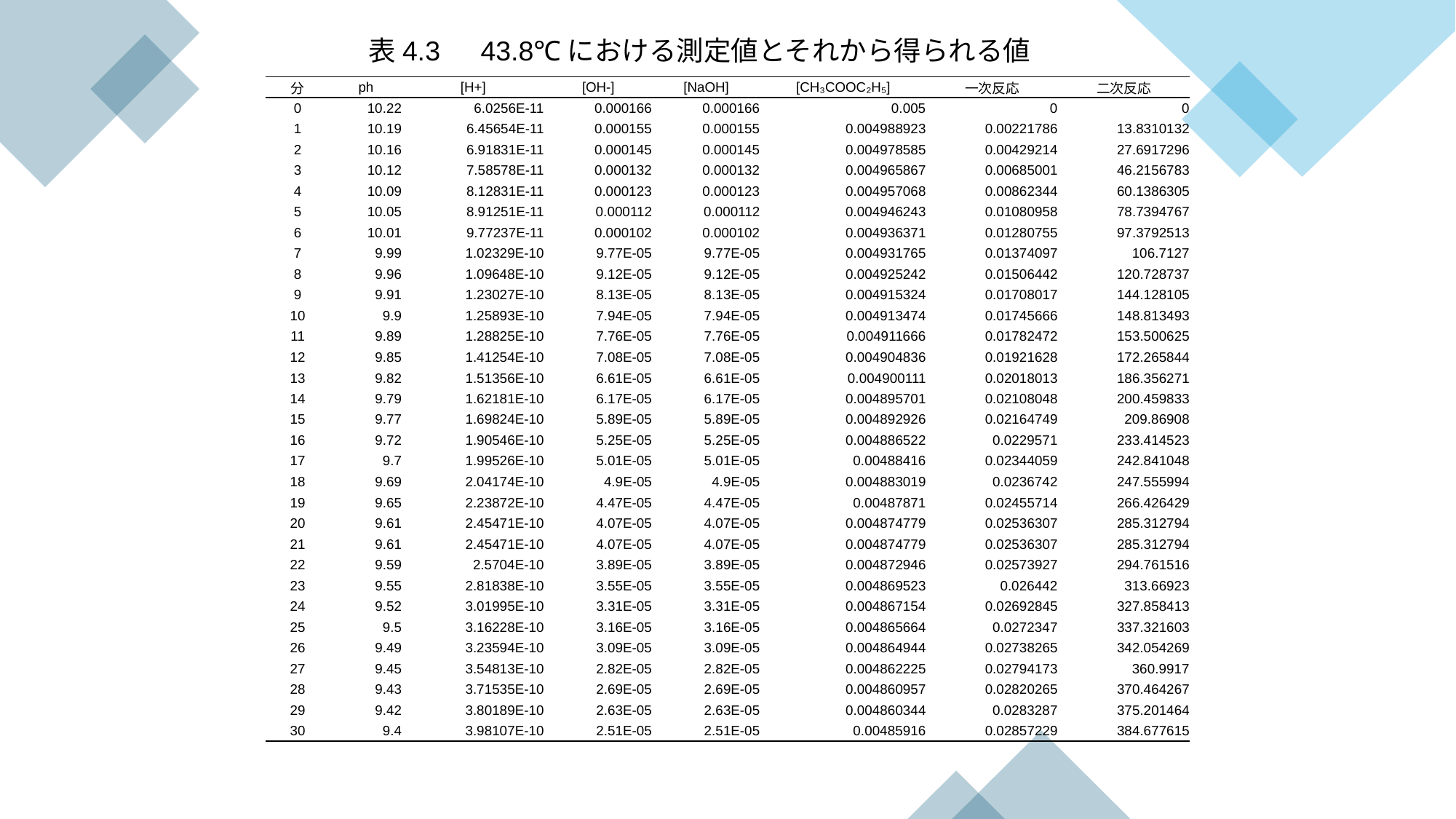

表4.3　43.8℃における測定値とそれから得られる値

| 分 | ph | [H+] | [OH-] | [NaOH] | [CH₃COOC₂H₅] | 一次反応 | 二次反応 |
| --- | --- | --- | --- | --- | --- | --- | --- |
| 0 | 10.22 | 6.0256E-11 | 0.000166 | 0.000166 | 0.005 | 0 | 0 |
| 1 | 10.19 | 6.45654E-11 | 0.000155 | 0.000155 | 0.004988923 | 0.00221786 | 13.8310132 |
| 2 | 10.16 | 6.91831E-11 | 0.000145 | 0.000145 | 0.004978585 | 0.00429214 | 27.6917296 |
| 3 | 10.12 | 7.58578E-11 | 0.000132 | 0.000132 | 0.004965867 | 0.00685001 | 46.2156783 |
| 4 | 10.09 | 8.12831E-11 | 0.000123 | 0.000123 | 0.004957068 | 0.00862344 | 60.1386305 |
| 5 | 10.05 | 8.91251E-11 | 0.000112 | 0.000112 | 0.004946243 | 0.01080958 | 78.7394767 |
| 6 | 10.01 | 9.77237E-11 | 0.000102 | 0.000102 | 0.004936371 | 0.01280755 | 97.3792513 |
| 7 | 9.99 | 1.02329E-10 | 9.77E-05 | 9.77E-05 | 0.004931765 | 0.01374097 | 106.7127 |
| 8 | 9.96 | 1.09648E-10 | 9.12E-05 | 9.12E-05 | 0.004925242 | 0.01506442 | 120.728737 |
| 9 | 9.91 | 1.23027E-10 | 8.13E-05 | 8.13E-05 | 0.004915324 | 0.01708017 | 144.128105 |
| 10 | 9.9 | 1.25893E-10 | 7.94E-05 | 7.94E-05 | 0.004913474 | 0.01745666 | 148.813493 |
| 11 | 9.89 | 1.28825E-10 | 7.76E-05 | 7.76E-05 | 0.004911666 | 0.01782472 | 153.500625 |
| 12 | 9.85 | 1.41254E-10 | 7.08E-05 | 7.08E-05 | 0.004904836 | 0.01921628 | 172.265844 |
| 13 | 9.82 | 1.51356E-10 | 6.61E-05 | 6.61E-05 | 0.004900111 | 0.02018013 | 186.356271 |
| 14 | 9.79 | 1.62181E-10 | 6.17E-05 | 6.17E-05 | 0.004895701 | 0.02108048 | 200.459833 |
| 15 | 9.77 | 1.69824E-10 | 5.89E-05 | 5.89E-05 | 0.004892926 | 0.02164749 | 209.86908 |
| 16 | 9.72 | 1.90546E-10 | 5.25E-05 | 5.25E-05 | 0.004886522 | 0.0229571 | 233.414523 |
| 17 | 9.7 | 1.99526E-10 | 5.01E-05 | 5.01E-05 | 0.00488416 | 0.02344059 | 242.841048 |
| 18 | 9.69 | 2.04174E-10 | 4.9E-05 | 4.9E-05 | 0.004883019 | 0.0236742 | 247.555994 |
| 19 | 9.65 | 2.23872E-10 | 4.47E-05 | 4.47E-05 | 0.00487871 | 0.02455714 | 266.426429 |
| 20 | 9.61 | 2.45471E-10 | 4.07E-05 | 4.07E-05 | 0.004874779 | 0.02536307 | 285.312794 |
| 21 | 9.61 | 2.45471E-10 | 4.07E-05 | 4.07E-05 | 0.004874779 | 0.02536307 | 285.312794 |
| 22 | 9.59 | 2.5704E-10 | 3.89E-05 | 3.89E-05 | 0.004872946 | 0.02573927 | 294.761516 |
| 23 | 9.55 | 2.81838E-10 | 3.55E-05 | 3.55E-05 | 0.004869523 | 0.026442 | 313.66923 |
| 24 | 9.52 | 3.01995E-10 | 3.31E-05 | 3.31E-05 | 0.004867154 | 0.02692845 | 327.858413 |
| 25 | 9.5 | 3.16228E-10 | 3.16E-05 | 3.16E-05 | 0.004865664 | 0.0272347 | 337.321603 |
| 26 | 9.49 | 3.23594E-10 | 3.09E-05 | 3.09E-05 | 0.004864944 | 0.02738265 | 342.054269 |
| 27 | 9.45 | 3.54813E-10 | 2.82E-05 | 2.82E-05 | 0.004862225 | 0.02794173 | 360.9917 |
| 28 | 9.43 | 3.71535E-10 | 2.69E-05 | 2.69E-05 | 0.004860957 | 0.02820265 | 370.464267 |
| 29 | 9.42 | 3.80189E-10 | 2.63E-05 | 2.63E-05 | 0.004860344 | 0.0283287 | 375.201464 |
| 30 | 9.4 | 3.98107E-10 | 2.51E-05 | 2.51E-05 | 0.00485916 | 0.02857229 | 384.677615 |